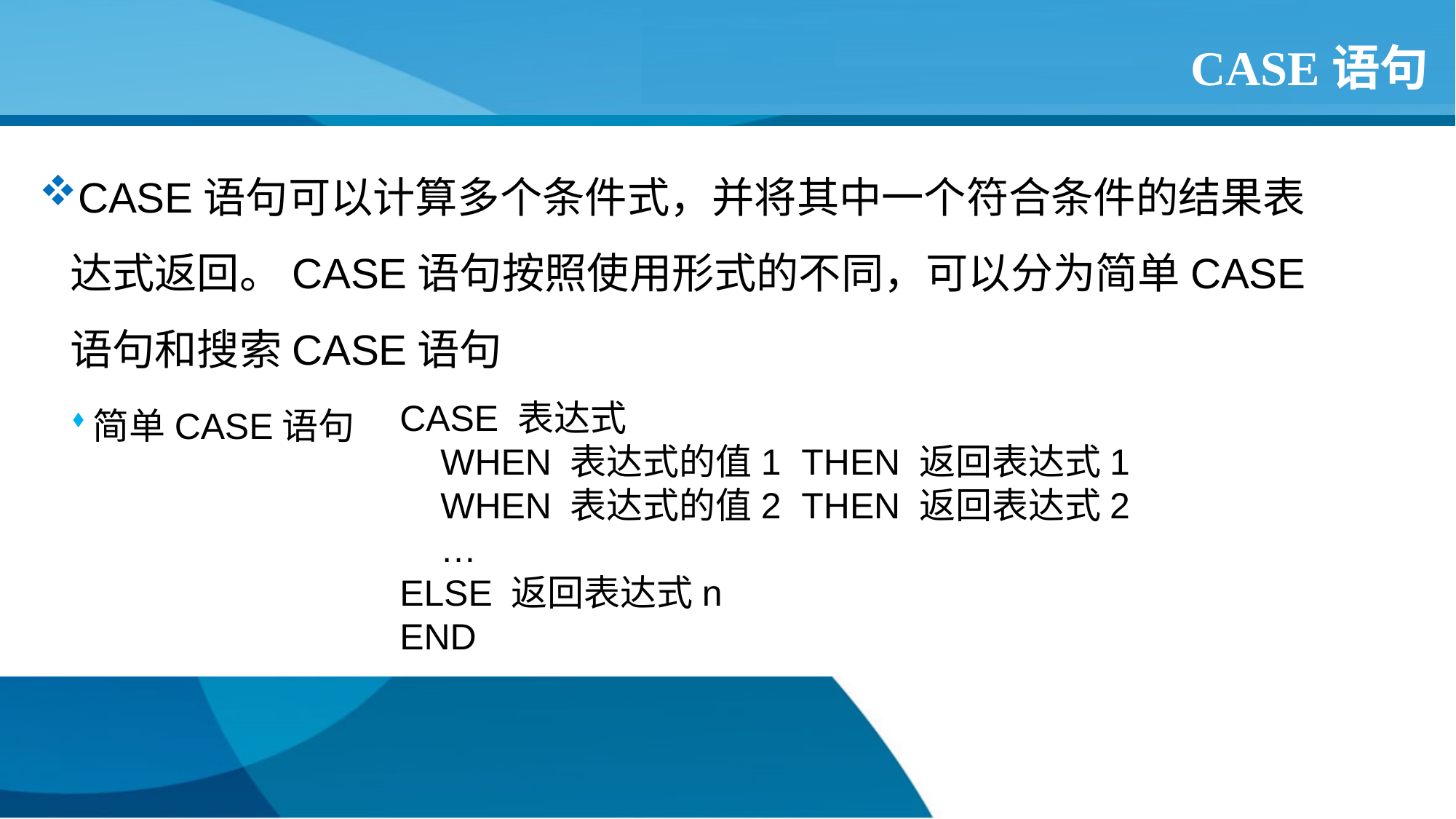

# CASE语句
CASE语句可以计算多个条件式，并将其中一个符合条件的结果表达式返回。CASE语句按照使用形式的不同，可以分为简单CASE语句和搜索CASE语句
简单CASE语句
CASE 表达式
    WHEN 表达式的值1  THEN 返回表达式1
    WHEN 表达式的值2  THEN 返回表达式2
    …
ELSE 返回表达式n
END